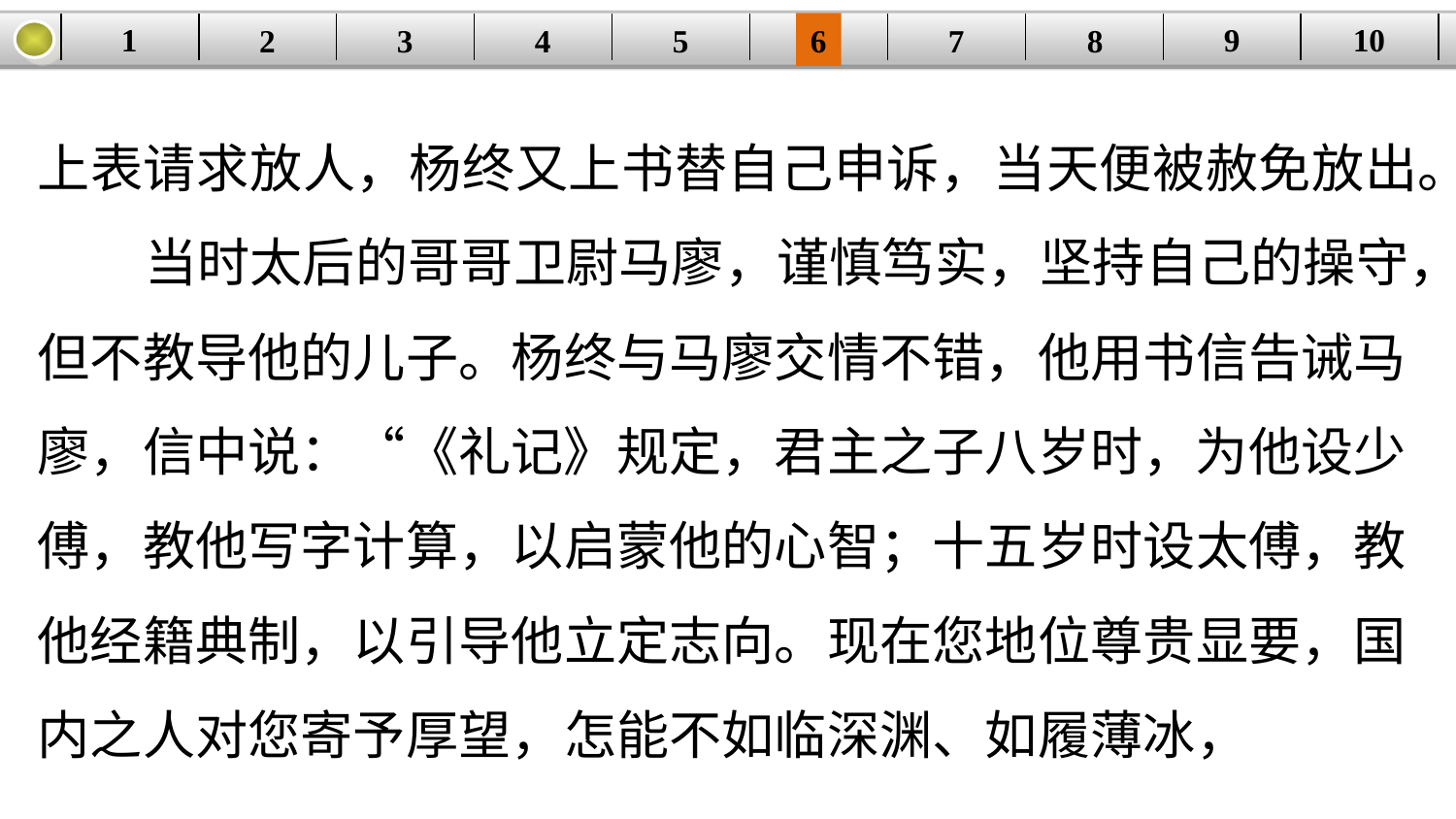

9
10
1
3
4
5
6
8
2
|  |  |  |  |  |  |  |  |  |  |
| --- | --- | --- | --- | --- | --- | --- | --- | --- | --- |
7

上表请求放人，杨终又上书替自己申诉，当天便被赦免放出。
        当时太后的哥哥卫尉马廖，谨慎笃实，坚持自己的操守，但不教导他的儿子。杨终与马廖交情不错，他用书信告诫马廖，信中说：“《礼记》规定，君主之子八岁时，为他设少傅，教他写字计算，以启蒙他的心智；十五岁时设太傅，教他经籍典制，以引导他立定志向。现在您地位尊贵显要，国内之人对您寄予厚望，怎能不如临深渊、如履薄冰，